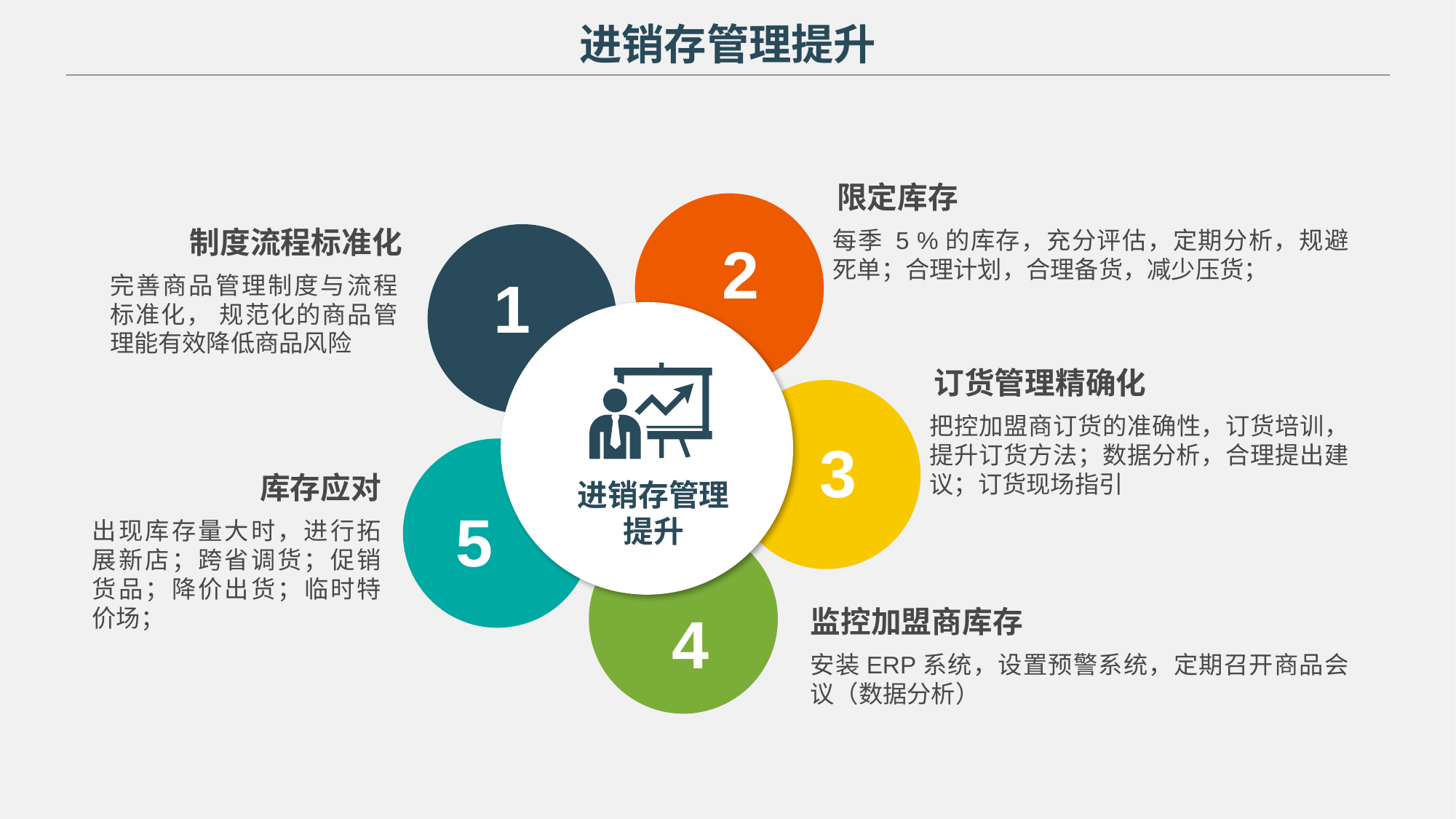

进销存管理提升
限定库存

制度流程标准化
每季 5 %的库存，充分评估，定期分析，规避死单；合理计划，合理备货，减少压货；
2
1
完善商品管理制度与流程标准化， 规范化的商品管理能有效降低商品风险

订货管理精确化

把控加盟商订货的准确性，订货培训，提升订货方法；数据分析，合理提出建议；订货现场指引
3

库存应对
进销存管理提升
5
出现库存量大时，进行拓展新店；跨省调货；促销货品；降价出货；临时特价场；

4
监控加盟商库存
安装ERP系统，设置预警系统，定期召开商品会议（数据分析）